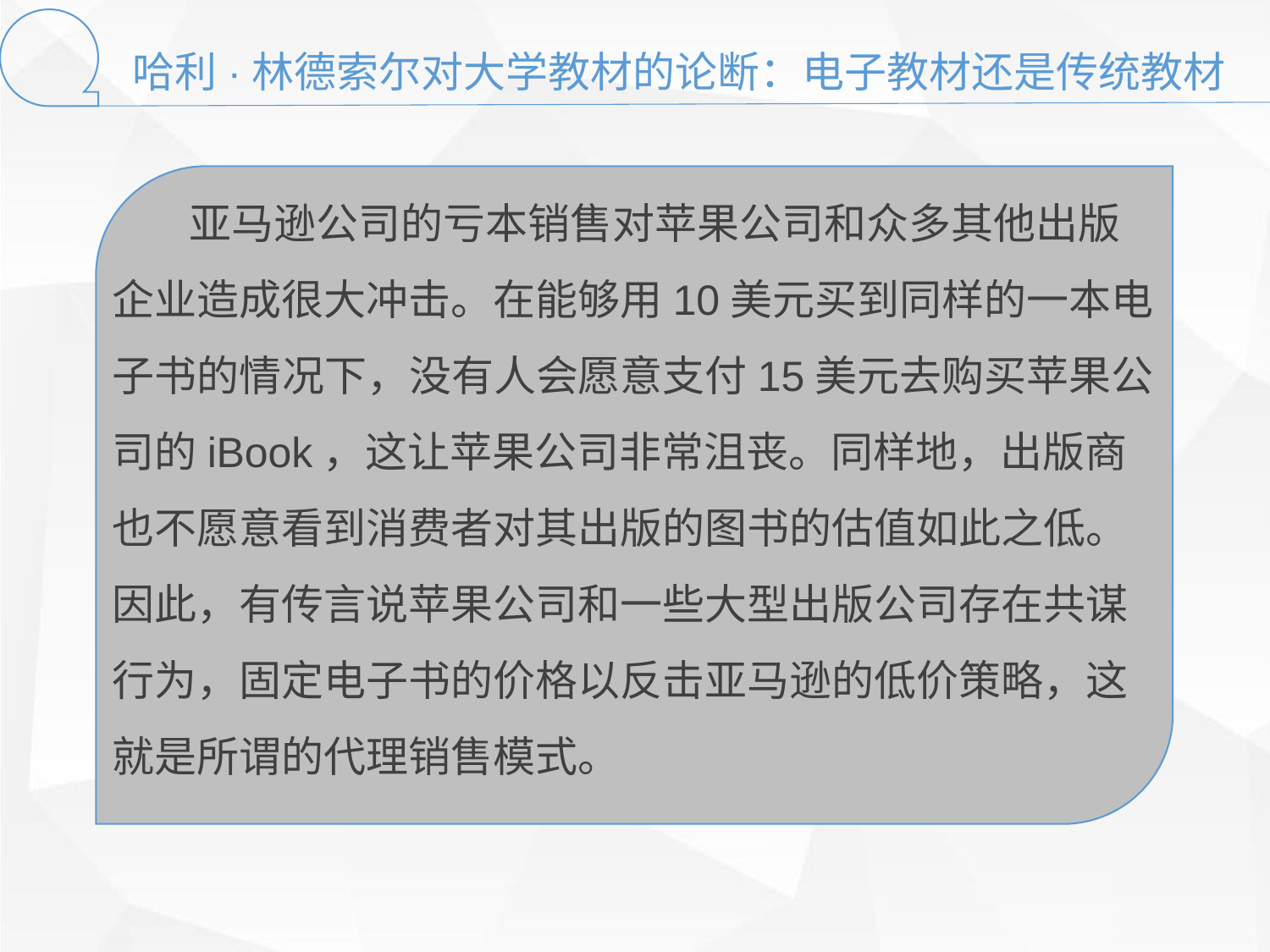

哈利·林德索尔对大学教材的论断：电子教材还是传统教材
       亚马逊公司的亏本销售对苹果公司和众多其他出版企业造成很大冲击。在能够用10美元买到同样的一本电子书的情况下，没有人会愿意支付15美元去购买苹果公司的iBook，这让苹果公司非常沮丧。同样地，出版商也不愿意看到消费者对其出版的图书的估值如此之低。因此，有传言说苹果公司和一些大型出版公司存在共谋行为，固定电子书的价格以反击亚马逊的低价策略，这就是所谓的代理销售模式。